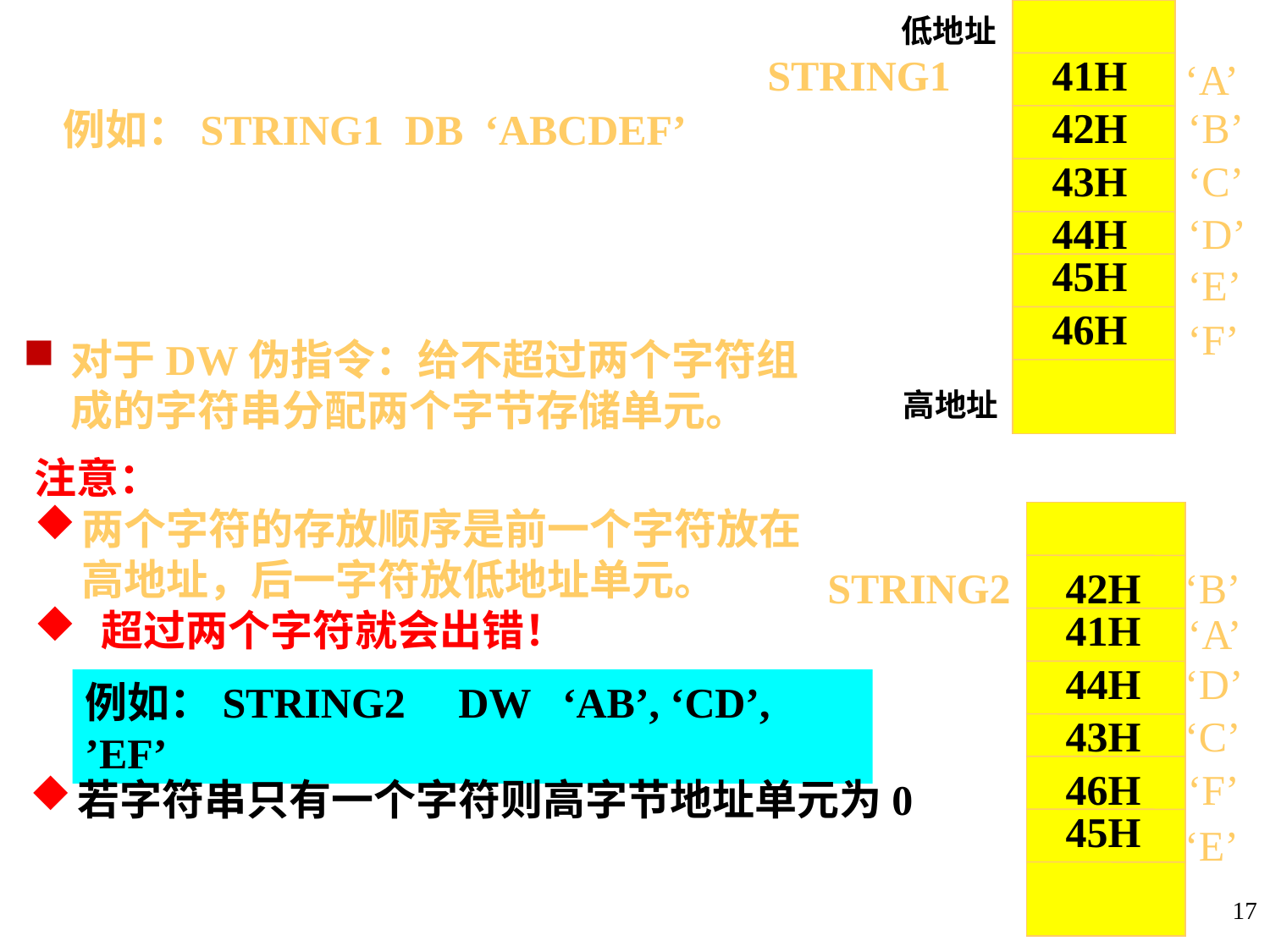

STRING1
41H
 ‘A’

42H
‘B’

43H
‘C’

44H
‘D’

45H
‘E’

46H

‘F’

低地址
例如：STRING1  DB  ‘ABCDEF’
对于DW伪指令：给不超过两个字符组成的字符串分配两个字节存储单元。
高地址
注意：
两个字符的存放顺序是前一个字符放在高地址，后一字符放低地址单元。
 超过两个字符就会出错！

STRING2

42H
‘B’
41H
‘A’

44H
‘D’

43H
‘C’

46H
‘F’
45H

‘E’

例如：STRING2     DW   ‘AB’, ‘CD’, ’EF’
若字符串只有一个字符则高字节地址单元为0
17